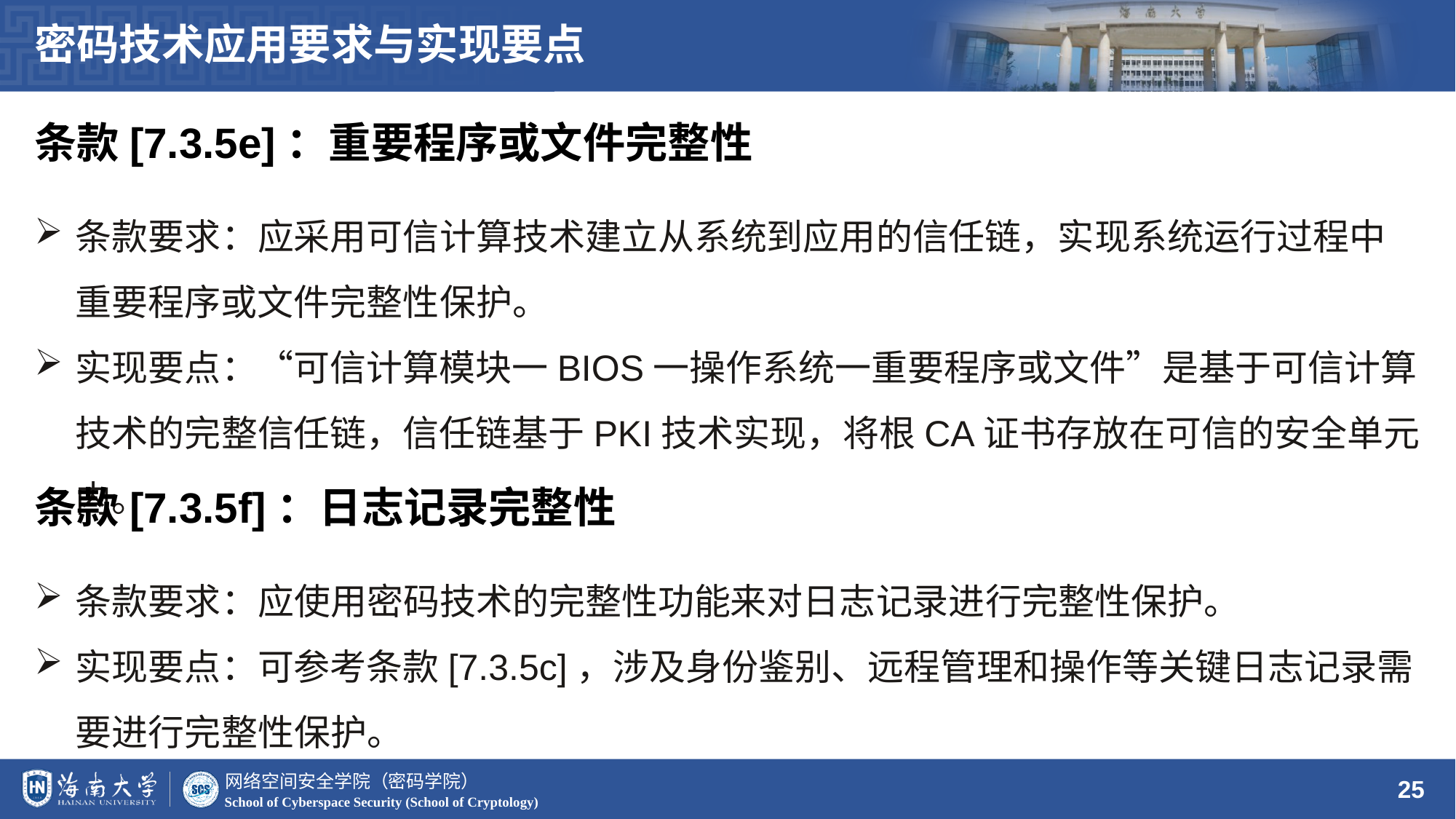

密码技术应用要求与实现要点
条款[7.3.5e]：重要程序或文件完整性
条款要求：应采用可信计算技术建立从系统到应用的信任链，实现系统运行过程中重要程序或文件完整性保护。
实现要点：“可信计算模块一BIOS一操作系统一重要程序或文件”是基于可信计算技术的完整信任链，信任链基于PKI技术实现，将根CA证书存放在可信的安全单元内。
条款[7.3.5f]：日志记录完整性
条款要求：应使用密码技术的完整性功能来对日志记录进行完整性保护。
实现要点：可参考条款[7.3.5c]，涉及身份鉴别、远程管理和操作等关键日志记录需要进行完整性保护。
25